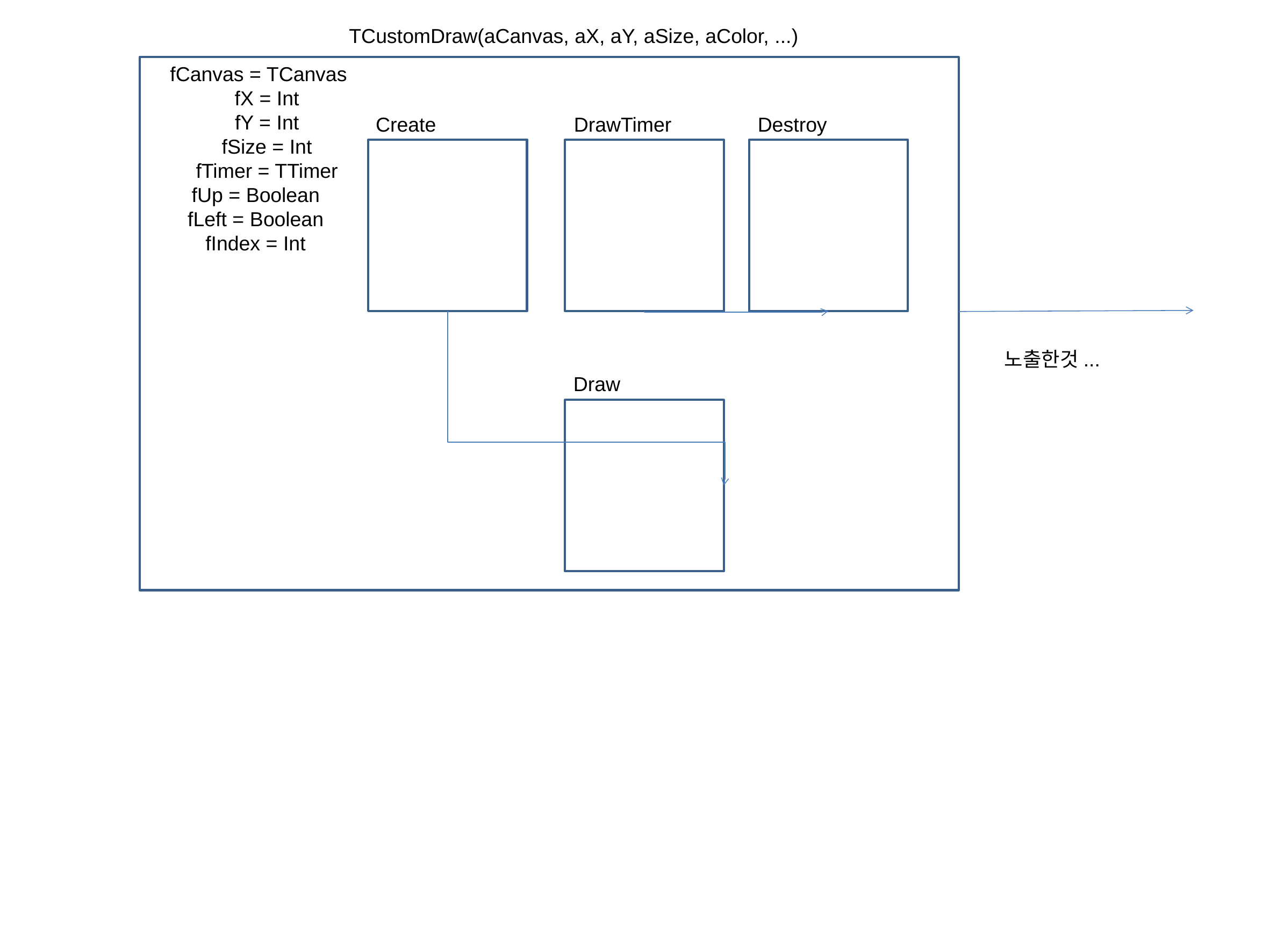

TCustomDraw(aCanvas, aX, aY, aSize, aColor, ...)

 fCanvas = TCanvas
    fX = Int
    fY = Int
    fSize = Int
    fTimer = TTimer
fUp = Boolean
fLeft = Boolean
fIndex = Int
Create
DrawTimer
Destroy

노출한것...
Draw